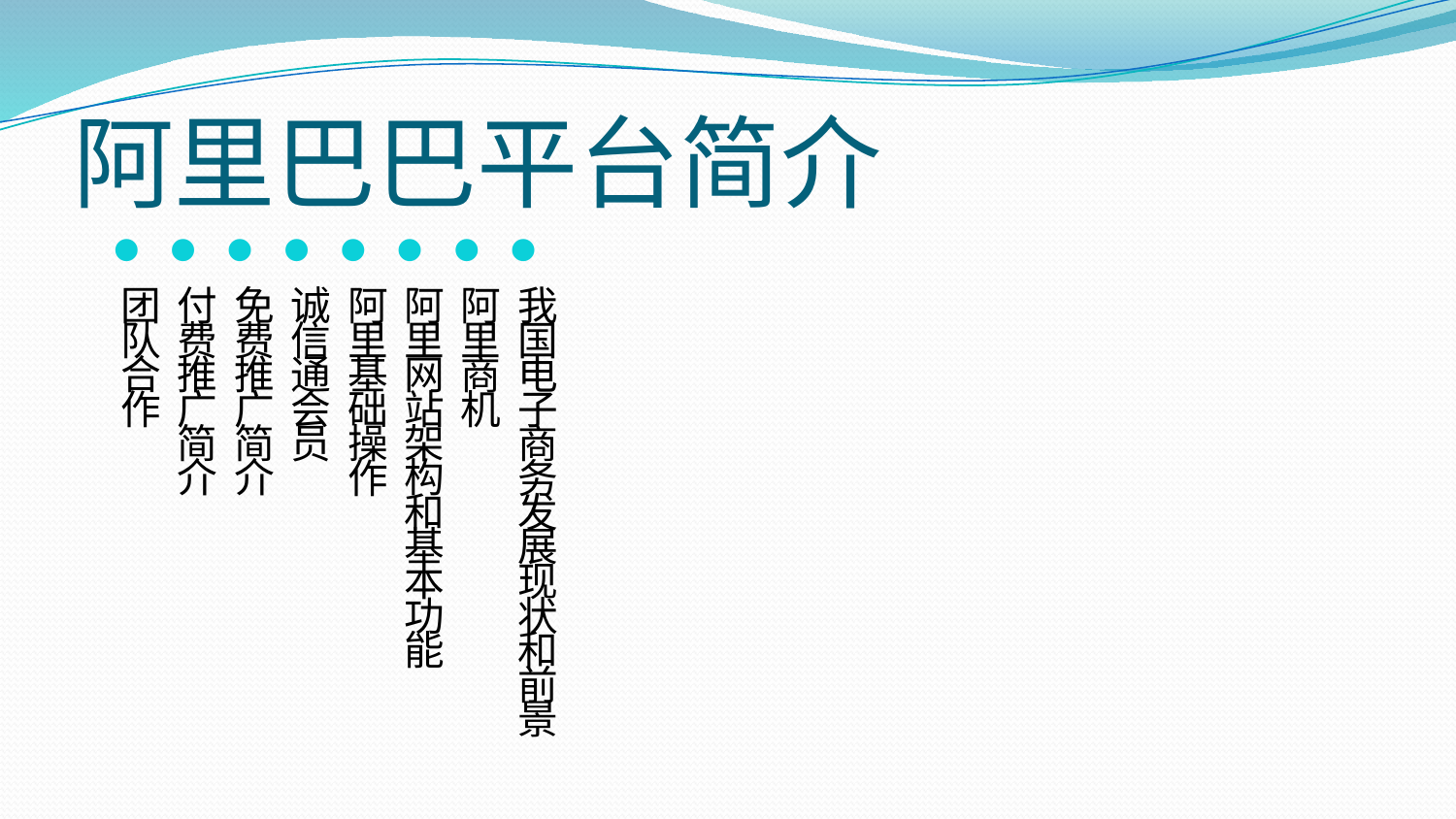

# 阿里巴巴平台简介
我国电子商务发展现状和前景
阿里商机
阿里网站架构和基本功能
阿里基础操作
诚信通会员
免费推广简介
付费推广简介
团队合作